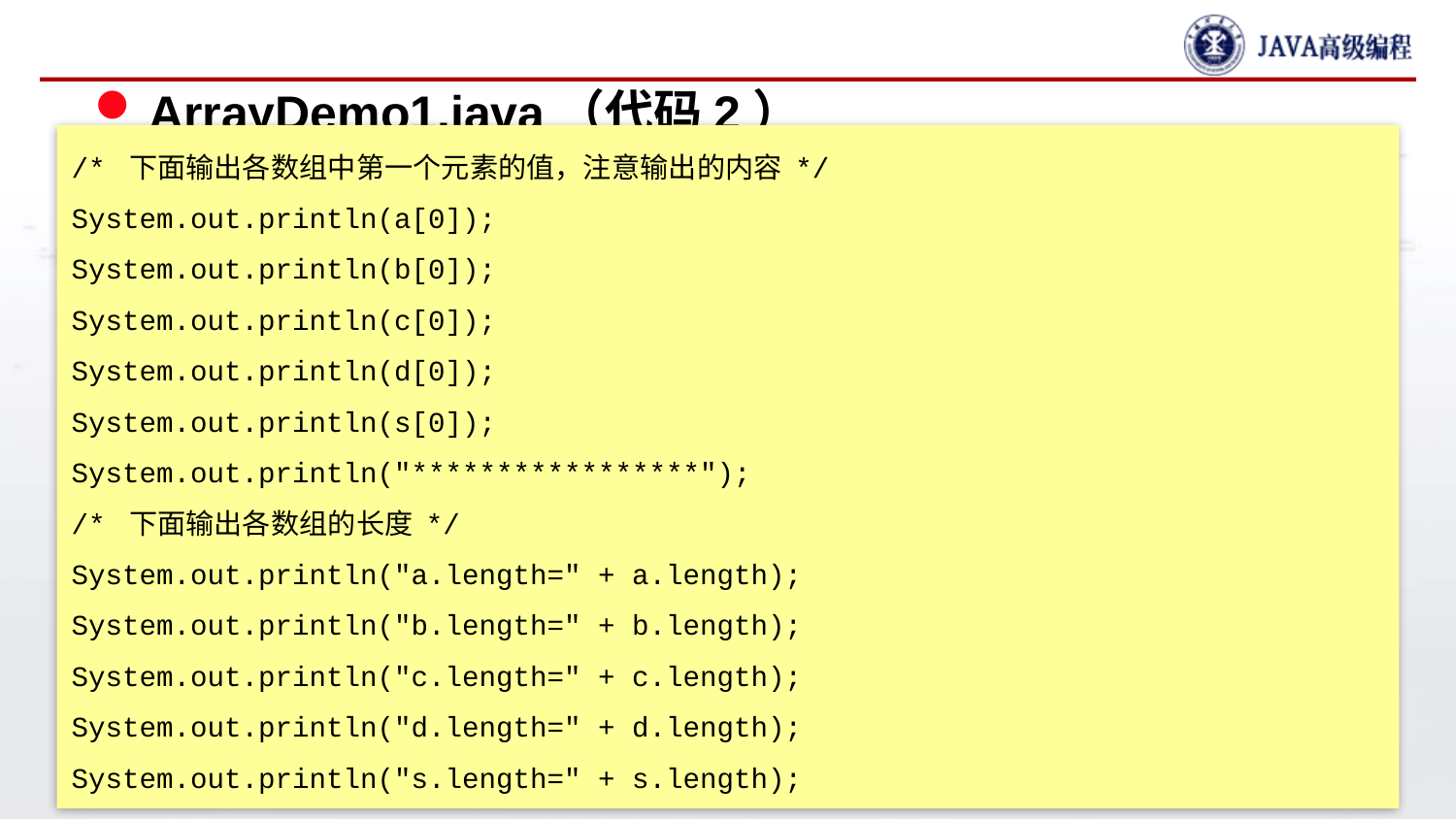

#
ArrayDemo1.java（代码2）

/* 下面输出各数组中第一个元素的值，注意输出的内容 */
System.out.println(a[0]);
System.out.println(b[0]);
System.out.println(c[0]);
System.out.println(d[0]);
System.out.println(s[0]);
System.out.println("*****************");
/* 下面输出各数组的长度 */
System.out.println("a.length=" + a.length);
System.out.println("b.length=" + b.length);
System.out.println("c.length=" + c.length);
System.out.println("d.length=" + d.length);
System.out.println("s.length=" + s.length);